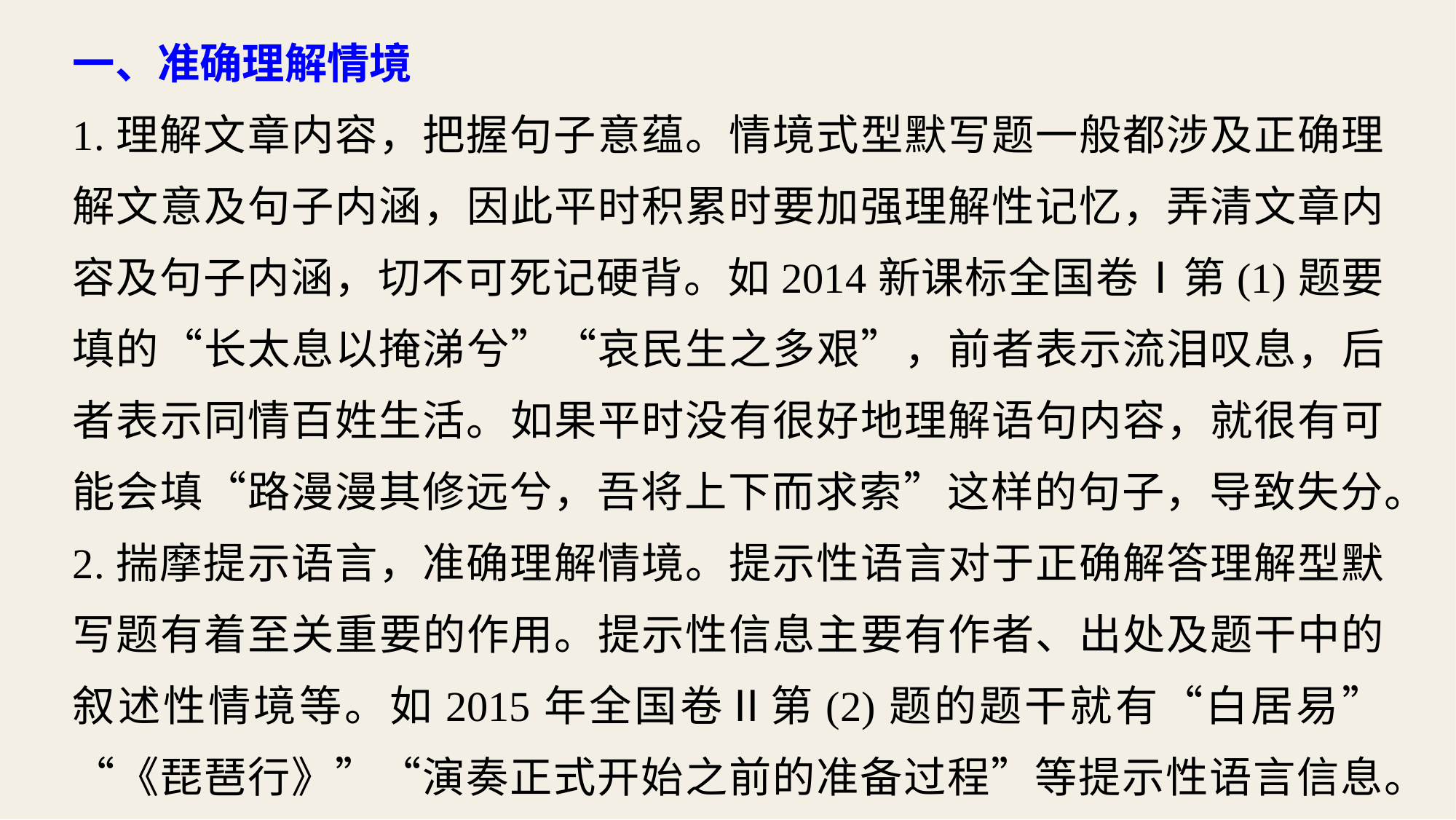

一、准确理解情境
1.理解文章内容，把握句子意蕴。情境式型默写题一般都涉及正确理解文意及句子内涵，因此平时积累时要加强理解性记忆，弄清文章内容及句子内涵，切不可死记硬背。如2014新课标全国卷Ⅰ第(1)题要填的“长太息以掩涕兮”“哀民生之多艰”，前者表示流泪叹息，后者表示同情百姓生活。如果平时没有很好地理解语句内容，就很有可能会填“路漫漫其修远兮，吾将上下而求索”这样的句子，导致失分。
2.揣摩提示语言，准确理解情境。提示性语言对于正确解答理解型默写题有着至关重要的作用。提示性信息主要有作者、出处及题干中的叙述性情境等。如2015年全国卷Ⅱ第(2)题的题干就有“白居易”“《琵琶行》”“演奏正式开始之前的准备过程”等提示性语言信息。